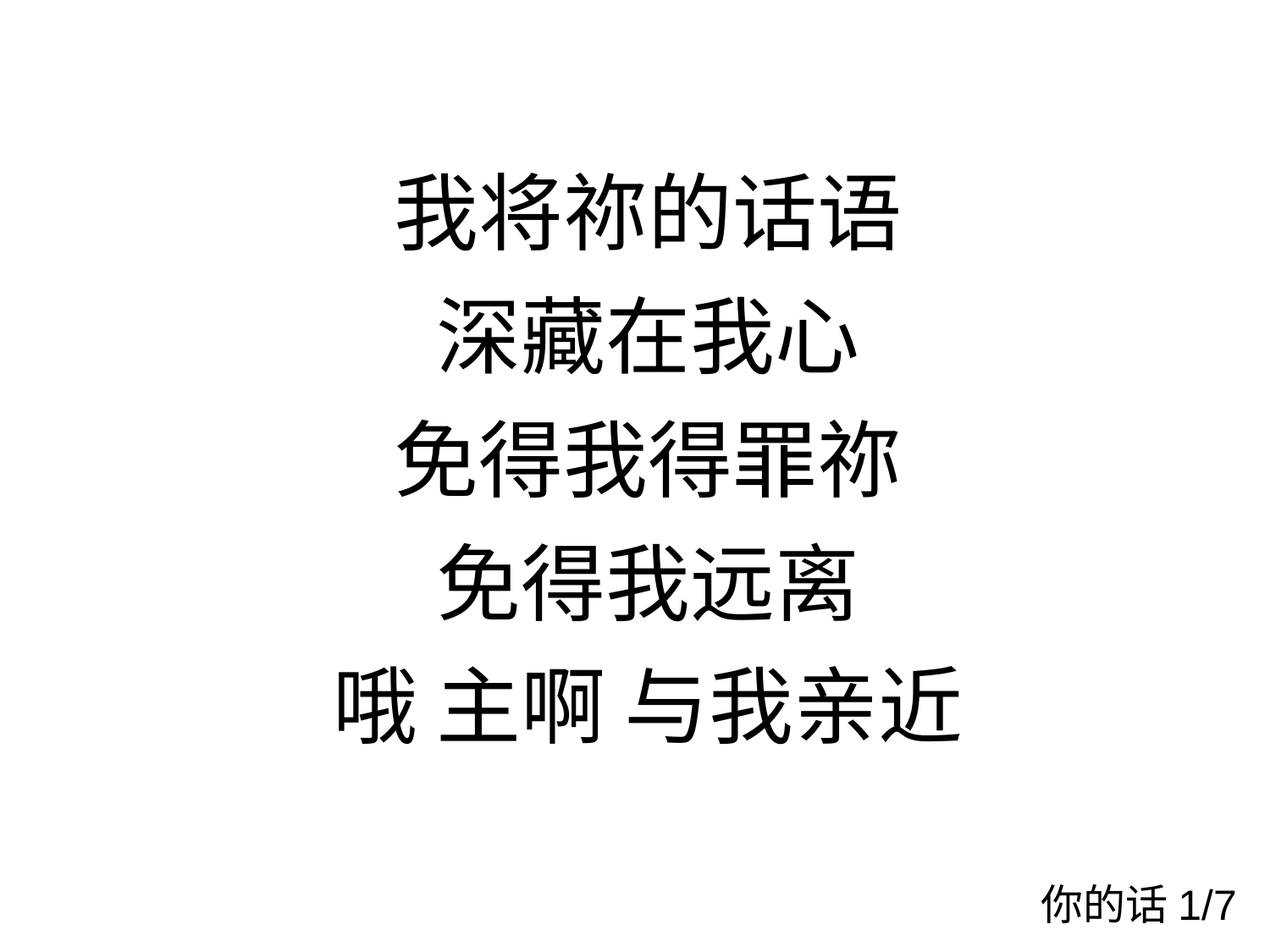

我将祢的话语
深藏在我心
免得我得罪祢
免得我远离
哦 主啊 与我亲近
你的话1/7